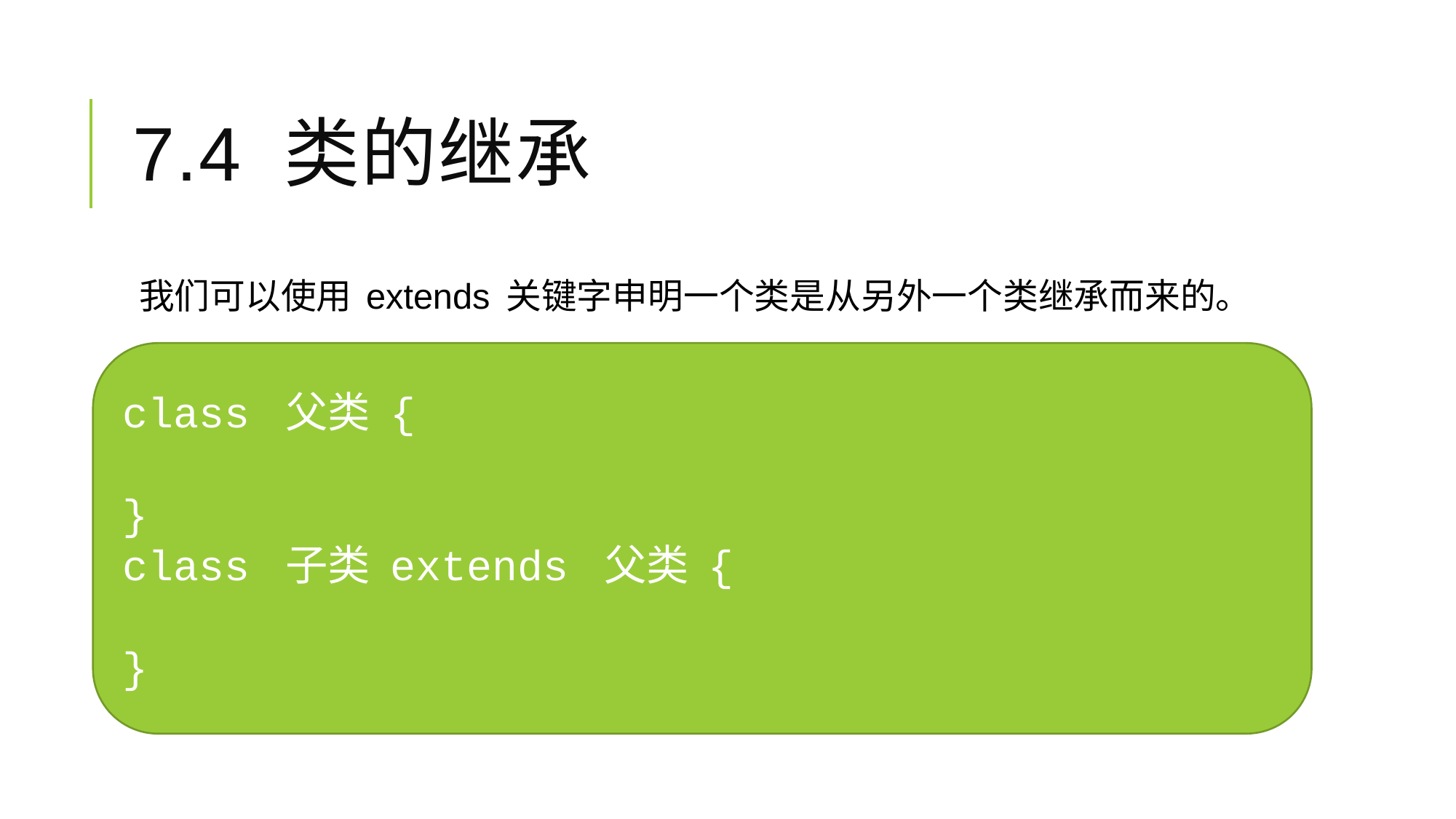

# 7.4 类的继承
我们可以使用 extends 关键字申明一个类是从另外一个类继承而来的。

class 父类 {

}
class 子类 extends 父类 {

}